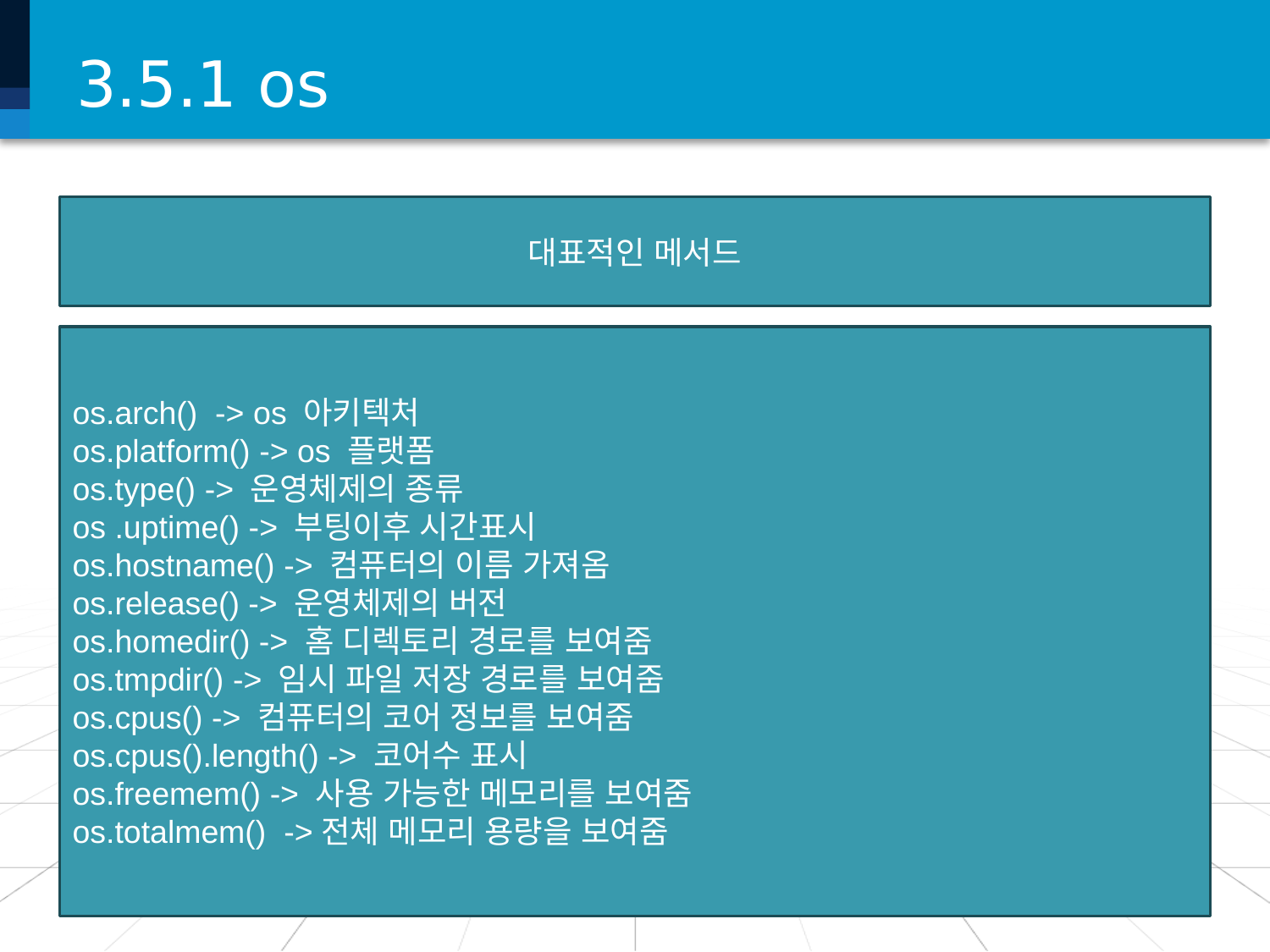

# 3.5.1 os
대표적인 메서드
os.arch()  -> os 아키텍처
os.platform() -> os 플랫폼
os.type() -> 운영체제의 종류
os .uptime() -> 부팅이후 시간표시
os.hostname() -> 컴퓨터의 이름 가져옴
os.release() -> 운영체제의 버전
os.homedir() -> 홈 디렉토리 경로를 보여줌
os.tmpdir() -> 임시 파일 저장 경로를 보여줌
os.cpus() -> 컴퓨터의 코어 정보를 보여줌
os.cpus().length() -> 코어수 표시
os.freemem() -> 사용 가능한 메모리를 보여줌
os.totalmem()  ->전체 메모리 용량을 보여줌